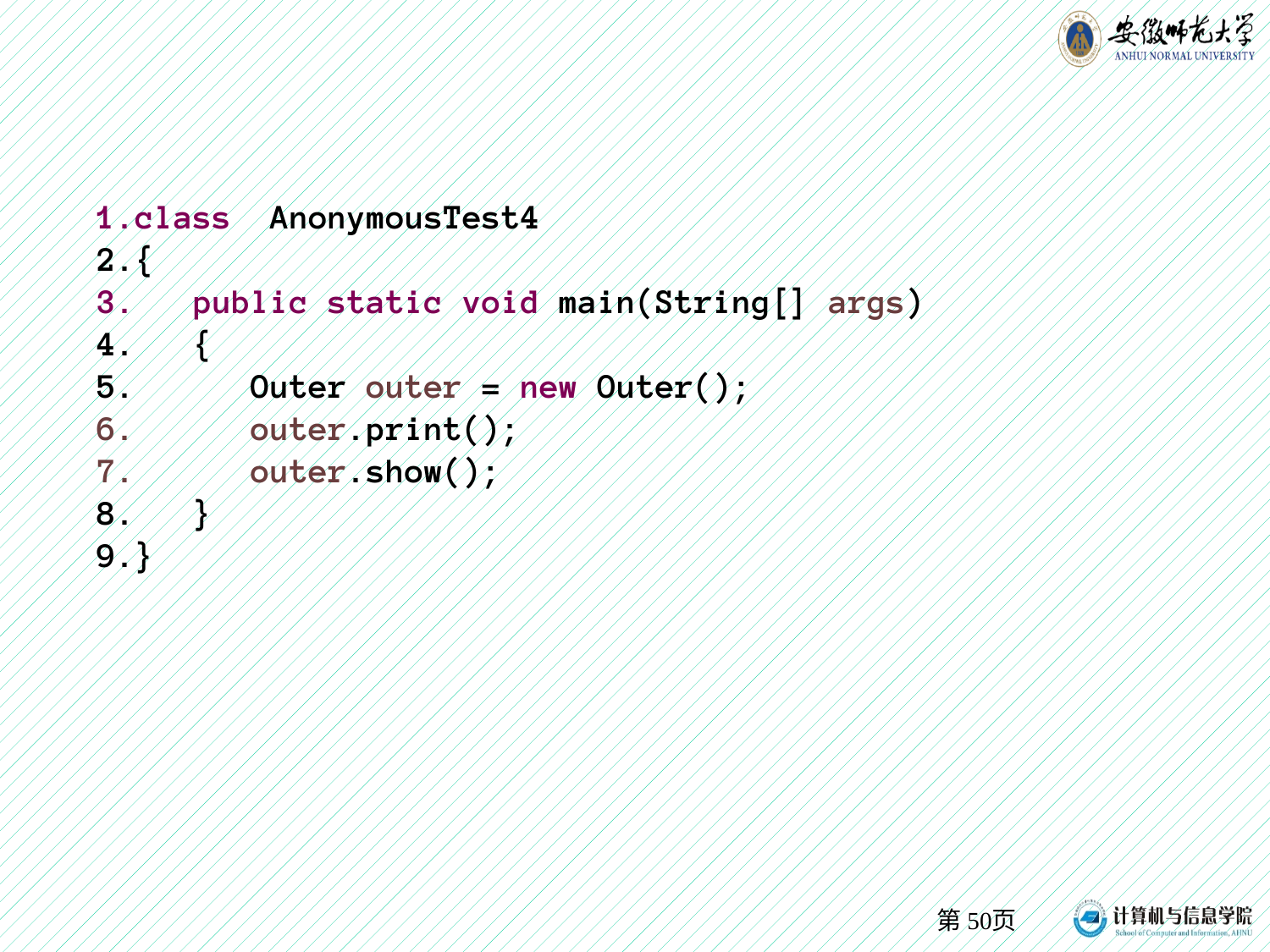

class  AnonymousTest4
{
   public static void main(String[] args)
   {
      Outer outer = new Outer();
      outer.print();
      outer.show();
   }
}
第50页